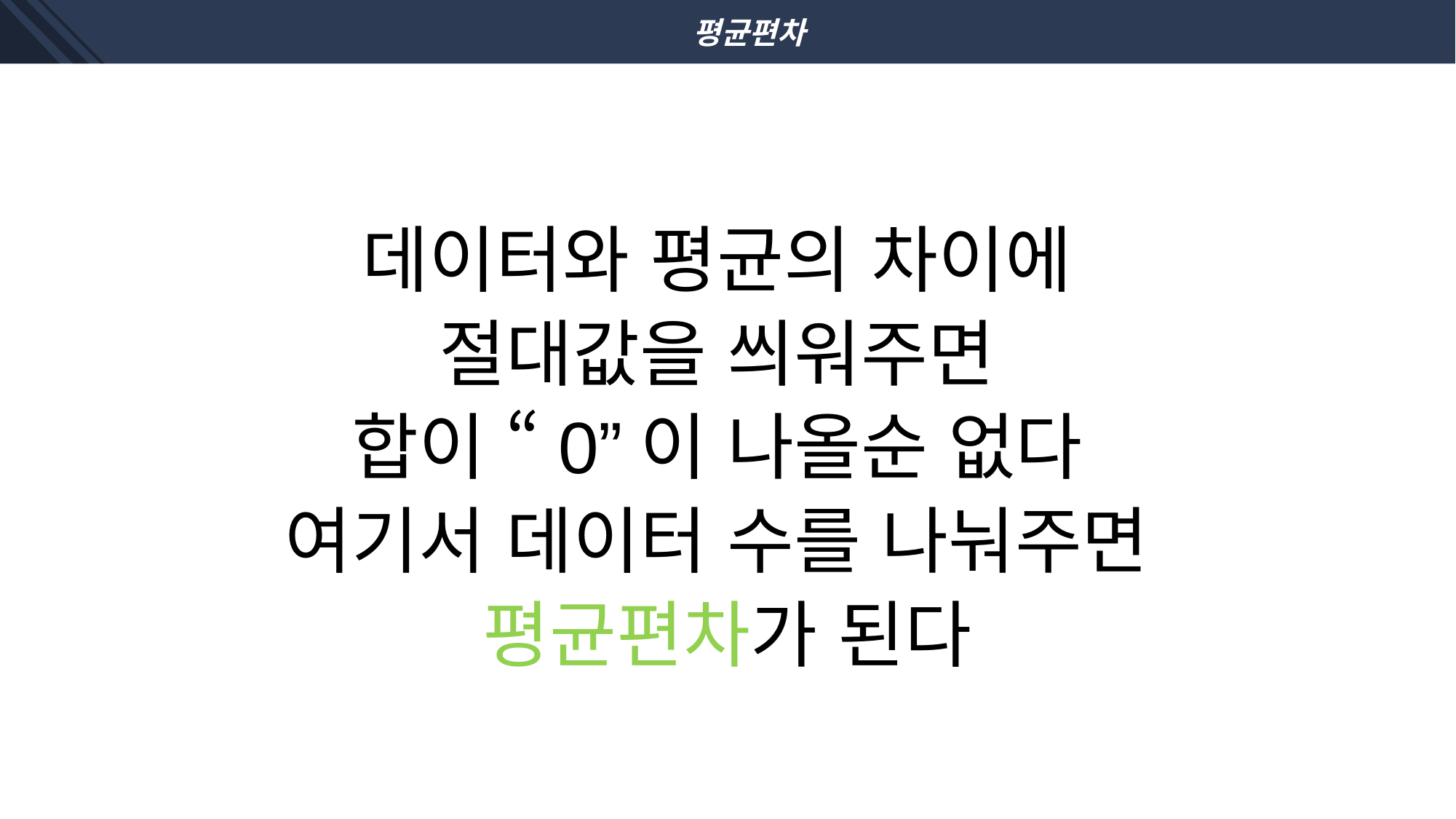

평균편차

데이터와 평균의 차이에
절대값을 씌워주면
합이 “0”이 나올순 없다
여기서 데이터 수를 나눠주면
평균편차가 된다